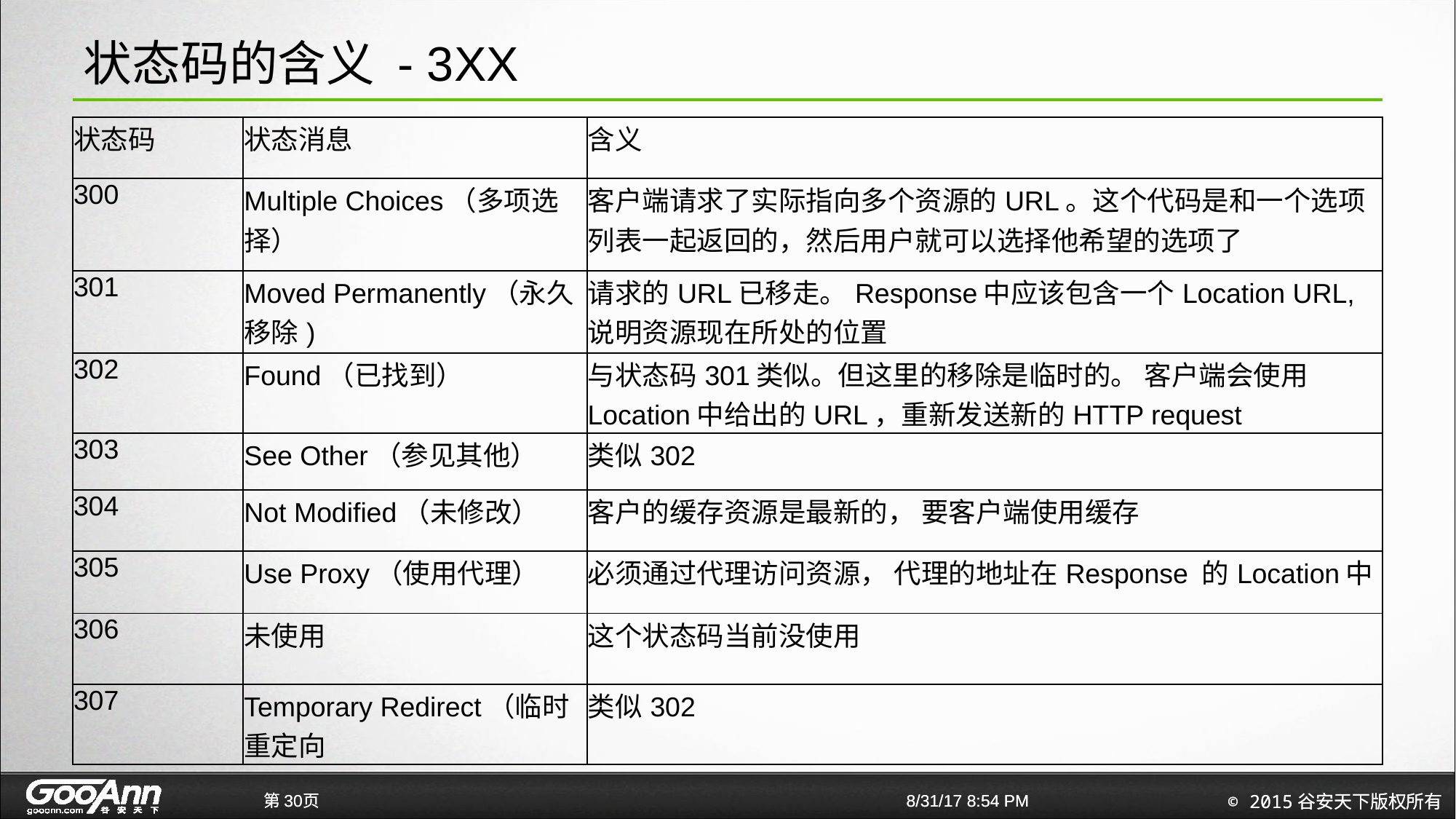

# 状态码的含义 - 3XX
| 状态码 | 状态消息 | 含义 |
| --- | --- | --- |
| 300 | Multiple Choices（多项选择） | 客户端请求了实际指向多个资源的URL。这个代码是和一个选项列表一起返回的，然后用户就可以选择他希望的选项了 |
| 301 | Moved Permanently（永久移除) | 请求的URL已移走。Response中应该包含一个Location URL, 说明资源现在所处的位置 |
| 302 | Found（已找到） | 与状态码301类似。但这里的移除是临时的。 客户端会使用Location中给出的URL，重新发送新的HTTP request |
| 303 | See Other（参见其他） | 类似302 |
| 304 | Not Modified（未修改） | 客户的缓存资源是最新的， 要客户端使用缓存 |
| 305 | Use Proxy（使用代理） | 必须通过代理访问资源， 代理的地址在Response 的Location中 |
| 306 | 未使用 | 这个状态码当前没使用 |
| 307 | Temporary Redirect（临时重定向 | 类似302 |